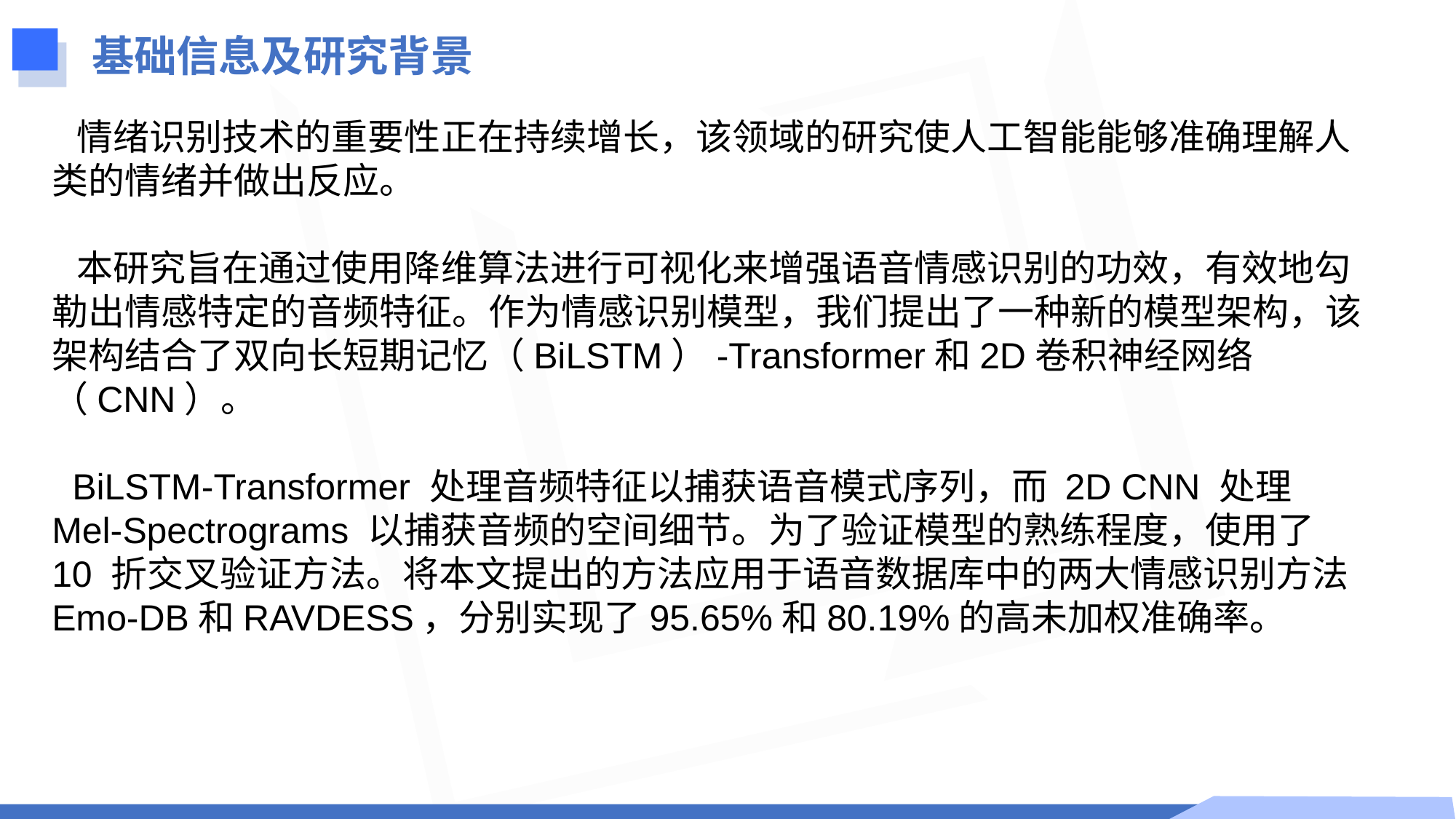

基础信息及研究背景

  情绪识别技术的重要性正在持续增长，该领域的研究使人工智能能够准确理解人类的情绪并做出反应。

  本研究旨在通过使用降维算法进行可视化来增强语音情感识别的功效，有效地勾勒出情感特定的音频特征。作为情感识别模型，我们提出了一种新的模型架构，该架构结合了双向长短期记忆（BiLSTM）-Transformer和2D卷积神经网络（CNN）。

  BiLSTM-Transformer 处理音频特征以捕获语音模式序列，而 2D CNN 处理 Mel-Spectrograms 以捕获音频的空间细节。为了验证模型的熟练程度，使用了 10 折交叉验证方法。将本文提出的方法应用于语音数据库中的两大情感识别方法Emo-DB和RAVDESS，分别实现了95.65%和80.19%的高未加权准确率。